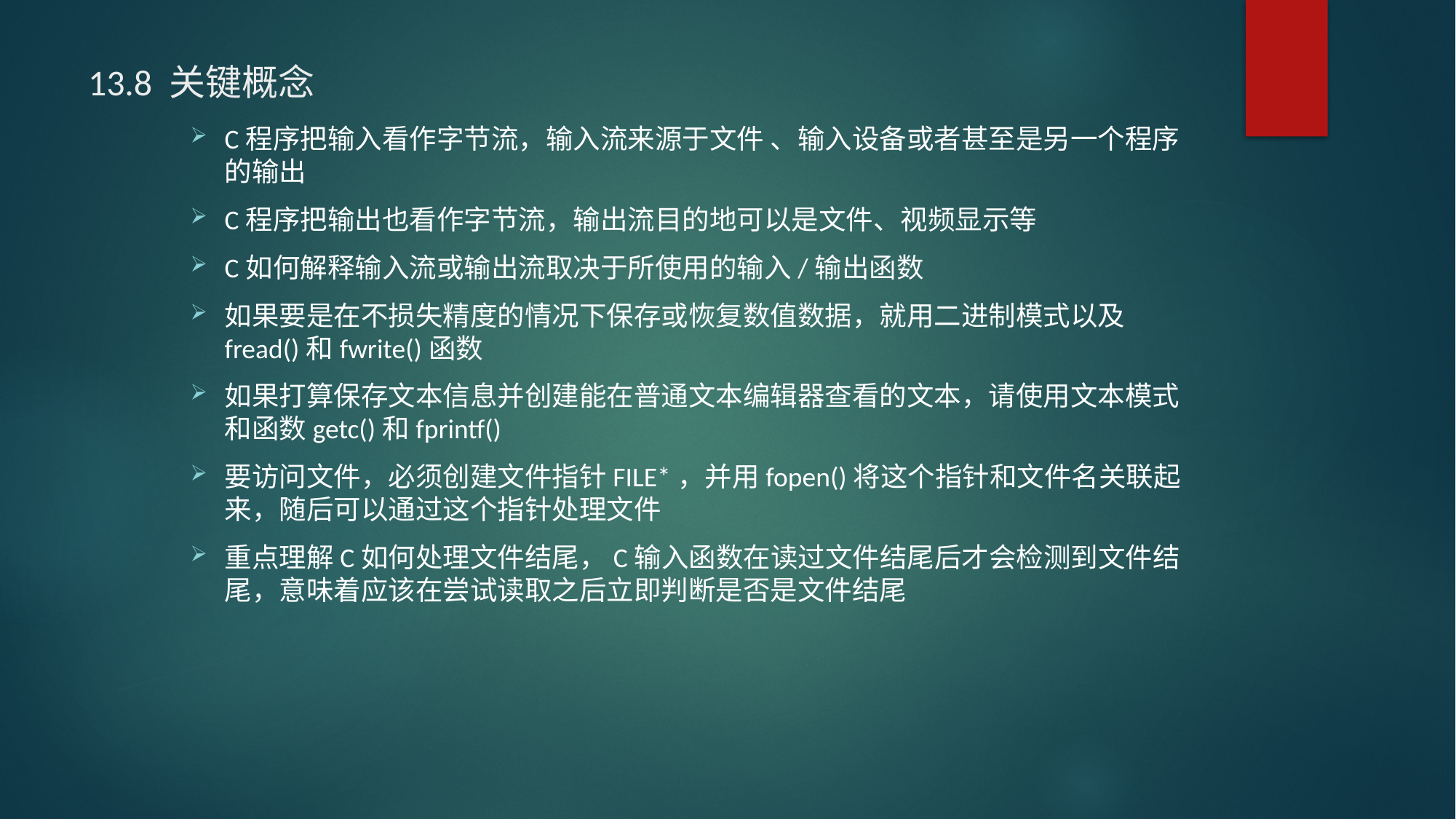

# 13.8 关键概念
C程序把输入看作字节流，输入流来源于文件 、输入设备或者甚至是另一个程序的输出
C程序把输出也看作字节流，输出流目的地可以是文件、视频显示等
C如何解释输入流或输出流取决于所使用的输入/输出函数
如果要是在不损失精度的情况下保存或恢复数值数据，就用二进制模式以及fread()和fwrite()函数
如果打算保存文本信息并创建能在普通文本编辑器查看的文本，请使用文本模式和函数getc()和fprintf()
要访问文件，必须创建文件指针FILE*，并用fopen()将这个指针和文件名关联起来，随后可以通过这个指针处理文件
重点理解C如何处理文件结尾，C输入函数在读过文件结尾后才会检测到文件结尾，意味着应该在尝试读取之后立即判断是否是文件结尾